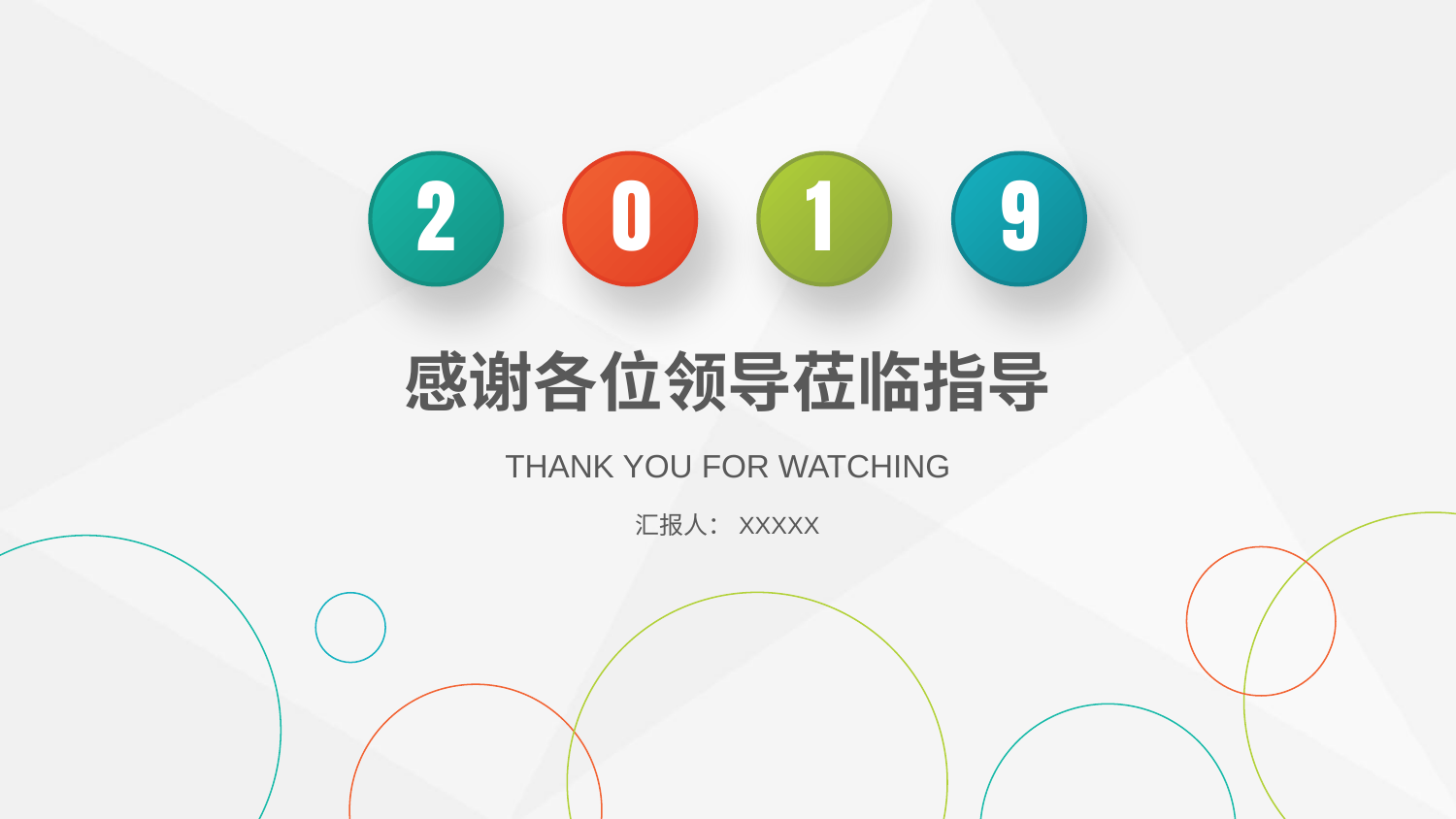

2
0
1
9
感谢各位领导莅临指导
THANK YOU FOR WATCHING
汇报人：XXXXX